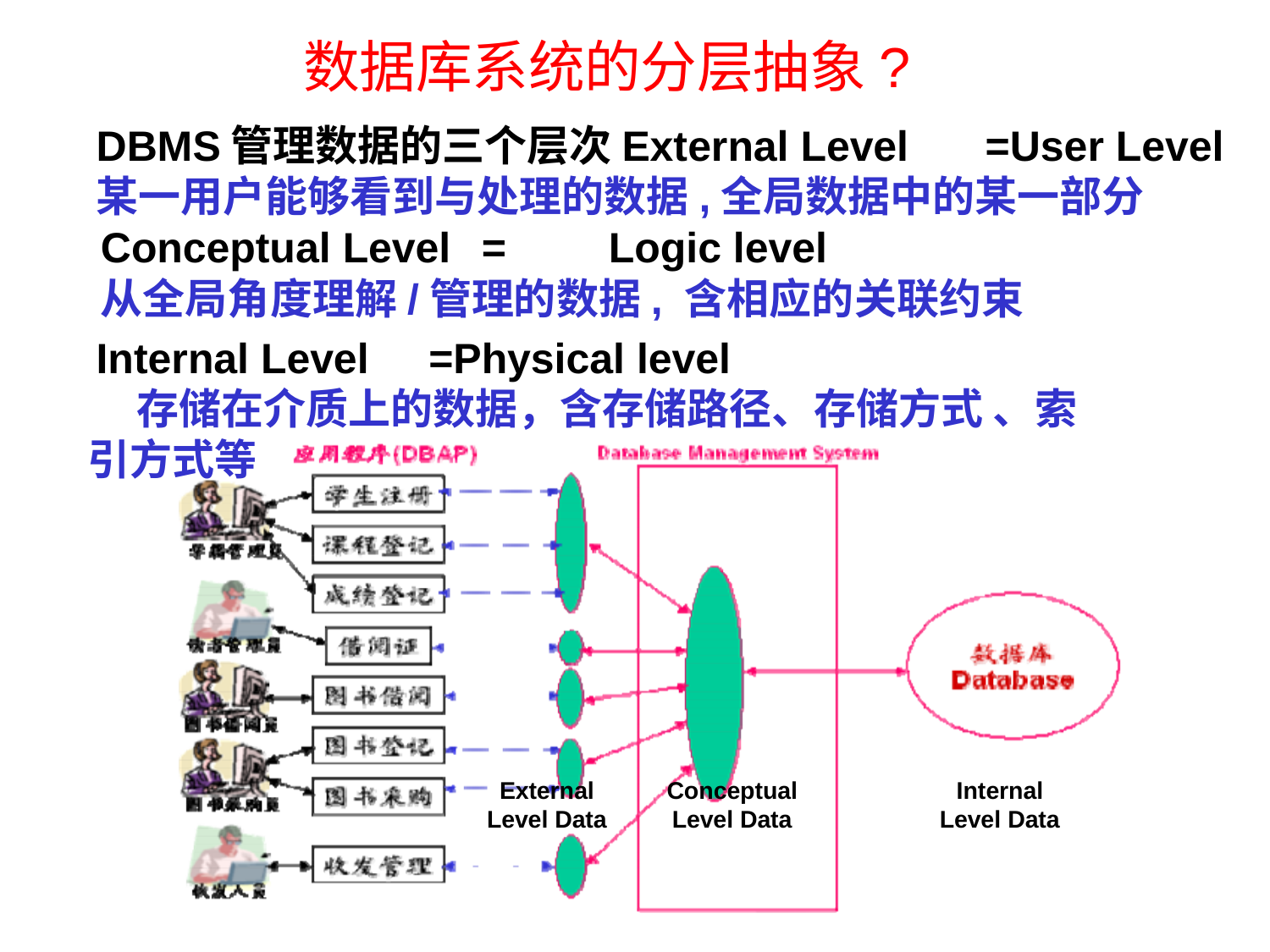

# 数据库系统的分层抽象?
DBMS管理数据的三个层次External Level	=User Level
某一用户能够看到与处理的数据,全局数据中的某一部分
Conceptual Level	=	Logic level
从全局角度理解/管理的数据, 含相应的关联约束
Internal Level	=Physical level
存储在介质上的数据，含存储路径、存储方式 、索引方式等

External Level Data
Conceptual Level Data
Internal Level Data